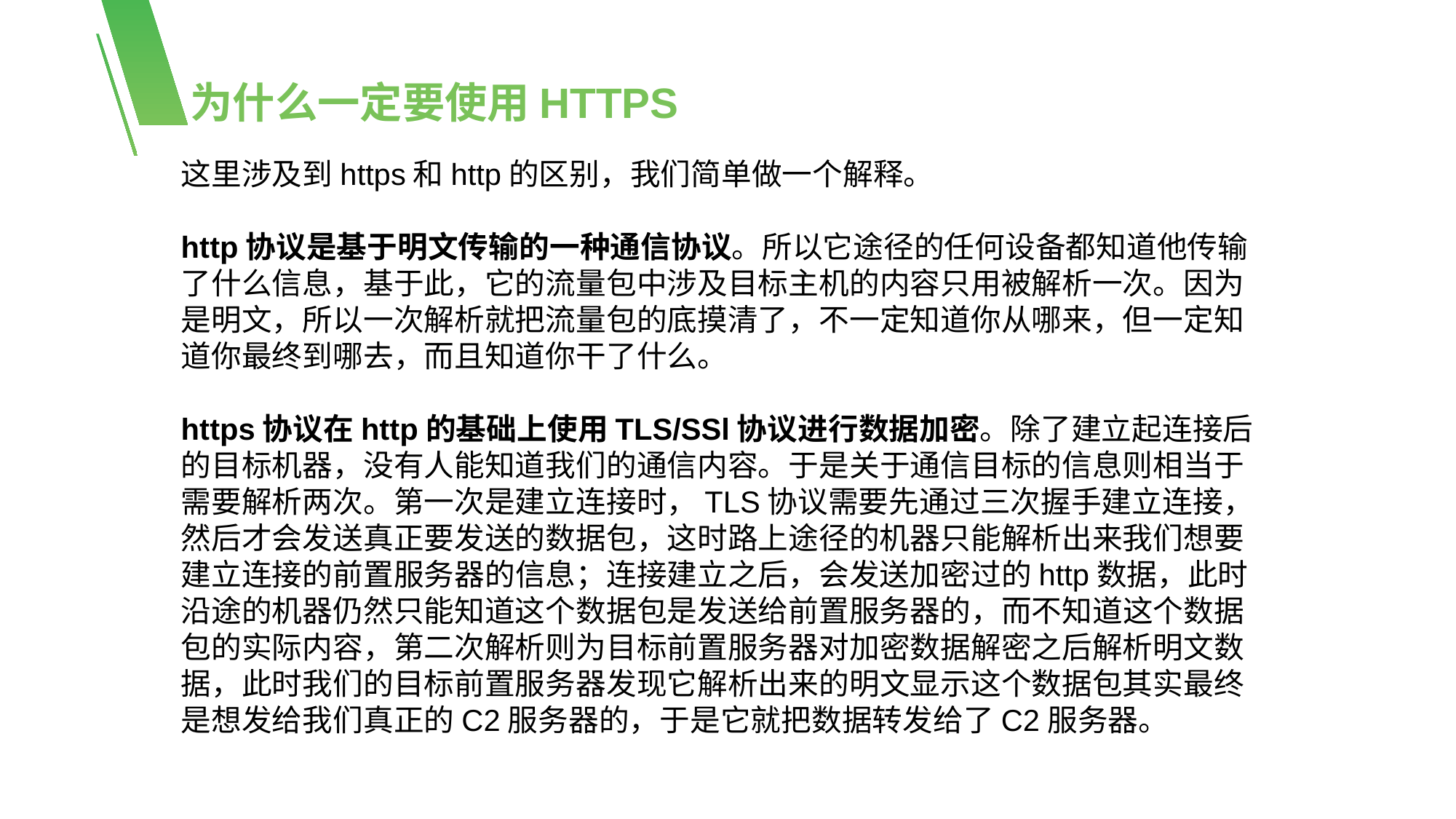

为什么一定要使用HTTPS
这里涉及到https和http的区别，我们简单做一个解释。

http协议是基于明文传输的一种通信协议。所以它途径的任何设备都知道他传输了什么信息，基于此，它的流量包中涉及目标主机的内容只用被解析一次。因为是明文，所以一次解析就把流量包的底摸清了，不一定知道你从哪来，但一定知道你最终到哪去，而且知道你干了什么。

https协议在http的基础上使用TLS/SSl协议进行数据加密。除了建立起连接后的目标机器，没有人能知道我们的通信内容。于是关于通信目标的信息则相当于需要解析两次。第一次是建立连接时，TLS协议需要先通过三次握手建立连接，然后才会发送真正要发送的数据包，这时路上途径的机器只能解析出来我们想要建立连接的前置服务器的信息；连接建立之后，会发送加密过的http数据，此时沿途的机器仍然只能知道这个数据包是发送给前置服务器的，而不知道这个数据包的实际内容，第二次解析则为目标前置服务器对加密数据解密之后解析明文数据，此时我们的目标前置服务器发现它解析出来的明文显示这个数据包其实最终是想发给我们真正的C2服务器的，于是它就把数据转发给了C2服务器。